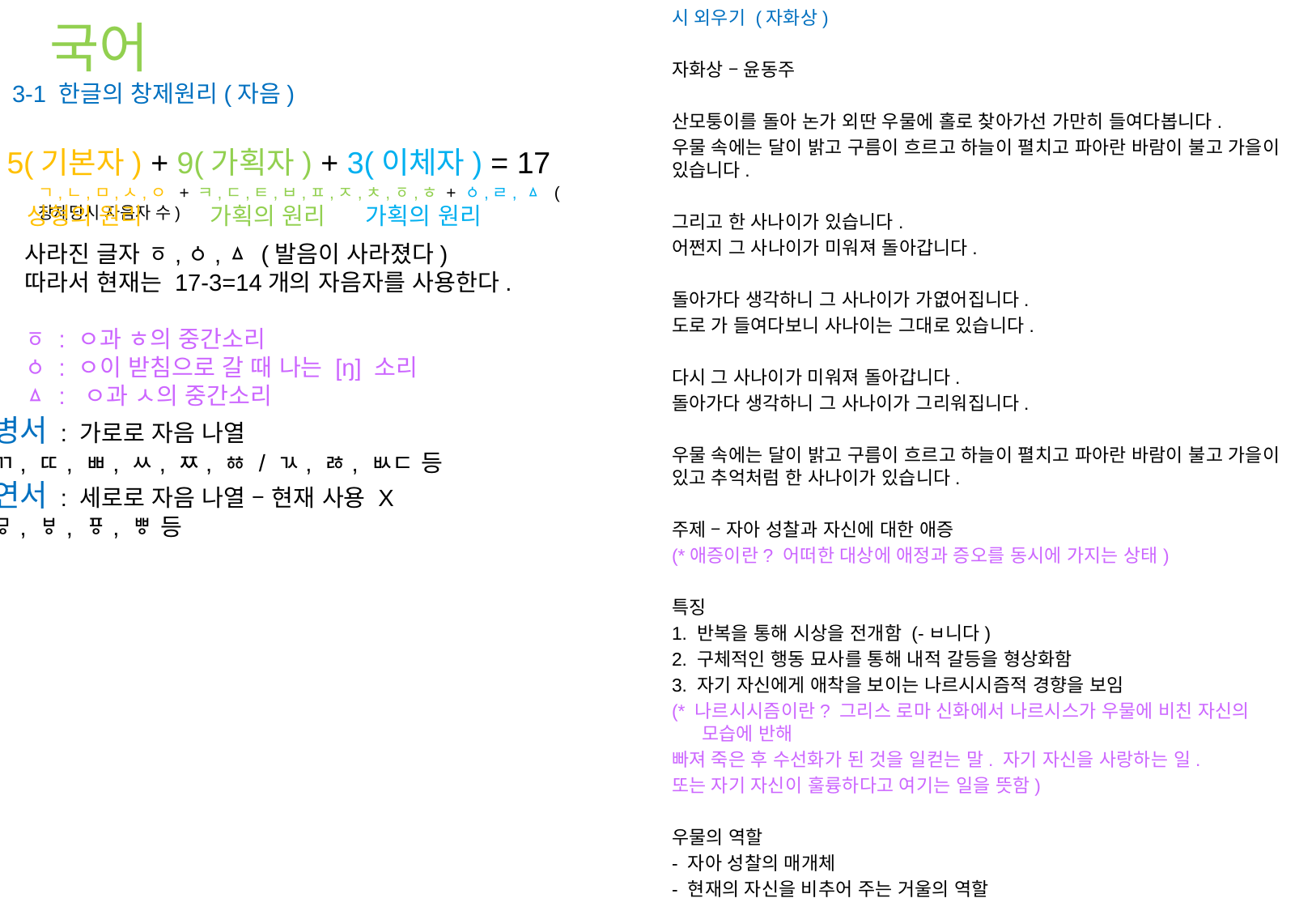

# 국어
시 외우기 (자화상)

자화상 – 윤동주

산모퉁이를 돌아 논가 외딴 우물에 홀로 찾아가선 가만히 들여다봅니다.
우물 속에는 달이 밝고 구름이 흐르고 하늘이 펼치고 파아란 바람이 불고 가을이 있습니다.

그리고 한 사나이가 있습니다.
어쩐지 그 사나이가 미워져 돌아갑니다.

돌아가다 생각하니 그 사나이가 가엾어집니다.
도로 가 들여다보니 사나이는 그대로 있습니다.

다시 그 사나이가 미워져 돌아갑니다.
돌아가다 생각하니 그 사나이가 그리워집니다.

우물 속에는 달이 밝고 구름이 흐르고 하늘이 펼치고 파아란 바람이 불고 가을이 있고 추억처럼 한 사나이가 있습니다.

주제 – 자아 성찰과 자신에 대한 애증
(*애증이란? 어떠한 대상에 애정과 증오를 동시에 가지는 상태)

특징
1. 반복을 통해 시상을 전개함 (-ㅂ니다)
2. 구체적인 행동 묘사를 통해 내적 갈등을 형상화함
3. 자기 자신에게 애착을 보이는 나르시시즘적 경향을 보임
(* 나르시시즘이란? 그리스 로마 신화에서 나르시스가 우물에 비친 자신의 모습에 반해
빠져 죽은 후 수선화가 된 것을 일컫는 말. 자기 자신을 사랑하는 일.
또는 자기 자신이 훌륭하다고 여기는 일을 뜻함)

우물의 역할
- 자아 성찰의 매개체
- 현재의 자신을 비추어 주는 거울의 역할

3-1 한글의 창제원리(자음)
5(기본자) + 9(가획자) + 3(이체자) = 17
ㄱ,ㄴ,ㅁ,ㅅ,ㅇ  + ㅋ,ㄷ,ㅌ,ㅂ,ㅍ,ㅈ,ㅊ,ㆆ,ㅎ + ㆁ,ㄹ, ㅿ  (창제당시 자음자 수)
상형의 원리          가획의 원리      가획의 원리
사라진 글자 ㆆ,ㆁ,ㅿ (발음이 사라졌다)
따라서 현재는 17-3=14개의 자음자를 사용한다.

ㆆ : ㅇ과 ㅎ의 중간소리
ㆁ : ㅇ이 받침으로 갈 때 나는 [ŋ] 소리
ㅿ :  ㅇ과 ㅅ의 중간소리
병서 : 가로로 자음 나열
ㄲ, ㄸ, ㅃ, ㅆ, ㅉ, ㆅ / ㄳ, ㅀ, ㅄㄷ 등
연서 : 세로로 자음 나열 – 현재 사용 X
ㅱ, ㅸ, ㆄ, ㅹ 등